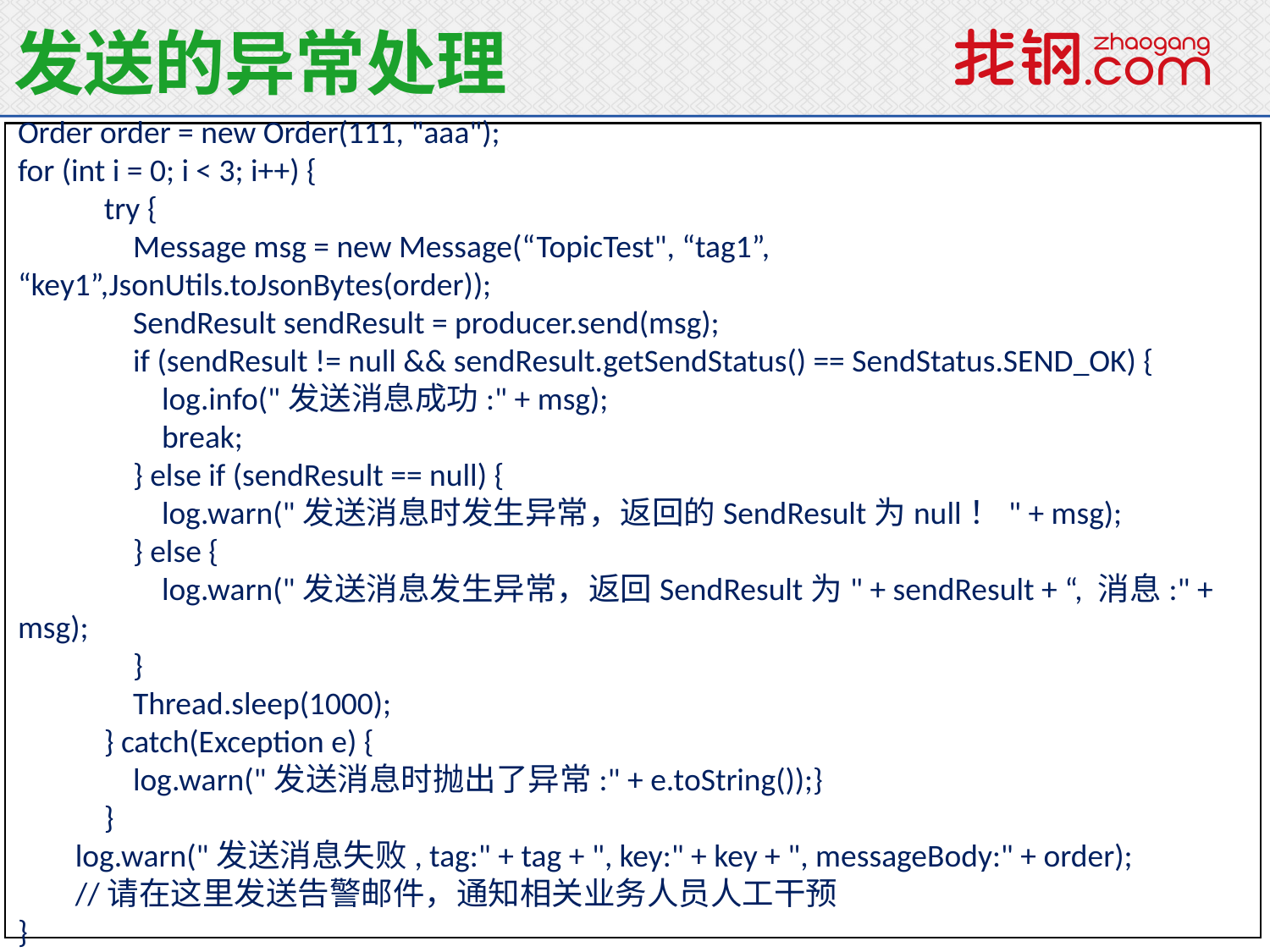

发送的异常处理
Order order = new Order(111, "aaa");
for (int i = 0; i < 3; i++) {
            try {
                Message msg = new Message(“TopicTest", “tag1”, “key1”,JsonUtils.toJsonBytes(order));
                SendResult sendResult = producer.send(msg);
                if (sendResult != null && sendResult.getSendStatus() == SendStatus.SEND_OK) {
                    log.info("发送消息成功:" + msg);
                    break;
                } else if (sendResult == null) {
                    log.warn("发送消息时发生异常，返回的SendResult为null！" + msg);
                } else {
                    log.warn("发送消息发生异常，返回SendResult为" + sendResult + “, 消息:" + msg);
                }
                Thread.sleep(1000);
            } catch(Exception e) {
                log.warn("发送消息时抛出了异常:" + e.toString());}
            }
        log.warn("发送消息失败, tag:" + tag + ", key:" + key + ", messageBody:" + order);
        //请在这里发送告警邮件，通知相关业务人员人工干预
}